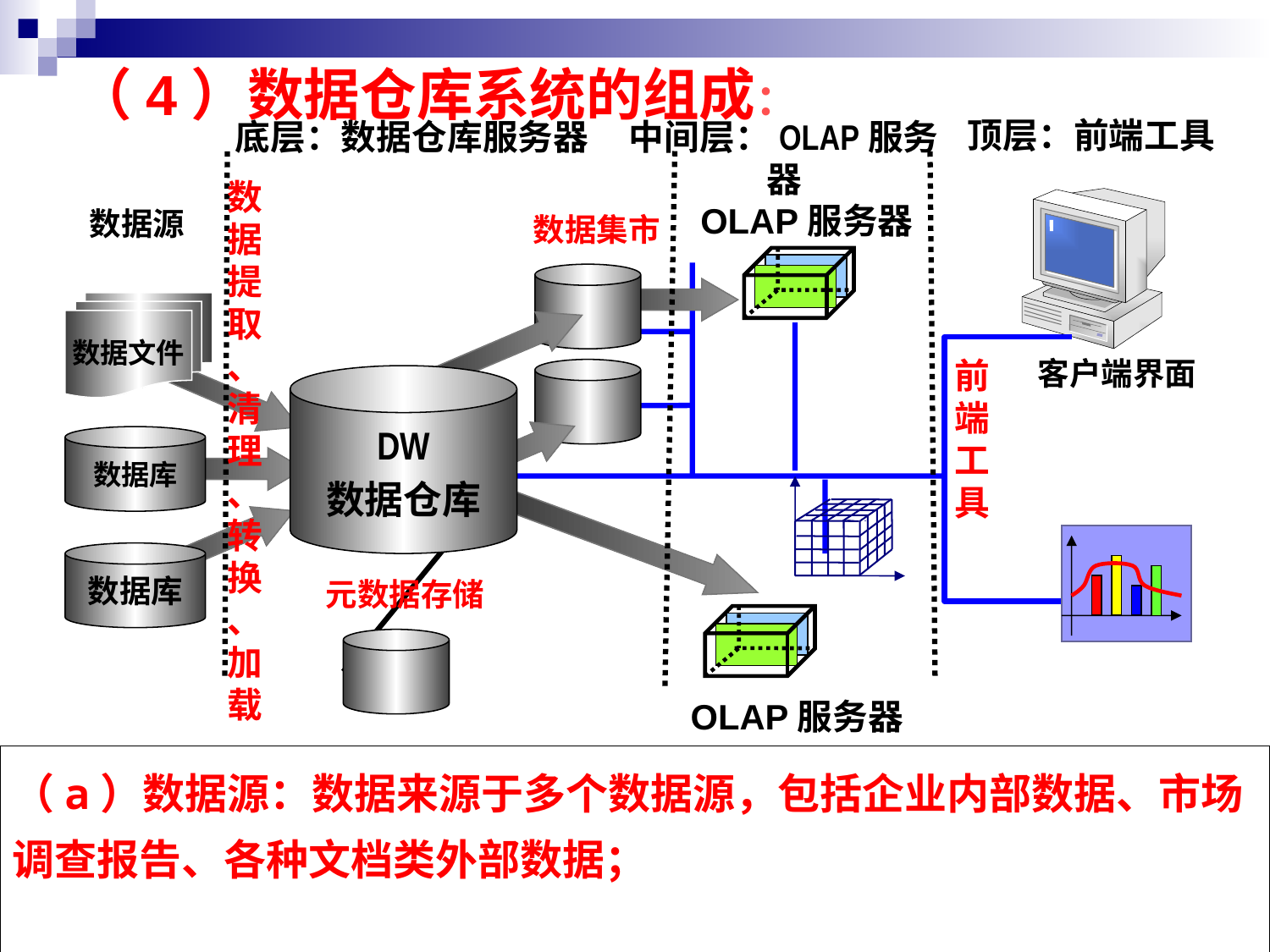

（4）数据仓库系统的组成：

顶层：前端工具
底层：数据仓库服务器
中间层：OLAP服务器
数据提取、清理、转换、加载

OLAP服务器
数据源
数据集市

数据文件

前端工具
客户端界面

DW
数据仓库

数据库

数据库
元数据存储

OLAP服务器
（a）数据源：数据来源于多个数据源，包括企业内部数据、市场调查报告、各种文档类外部数据；